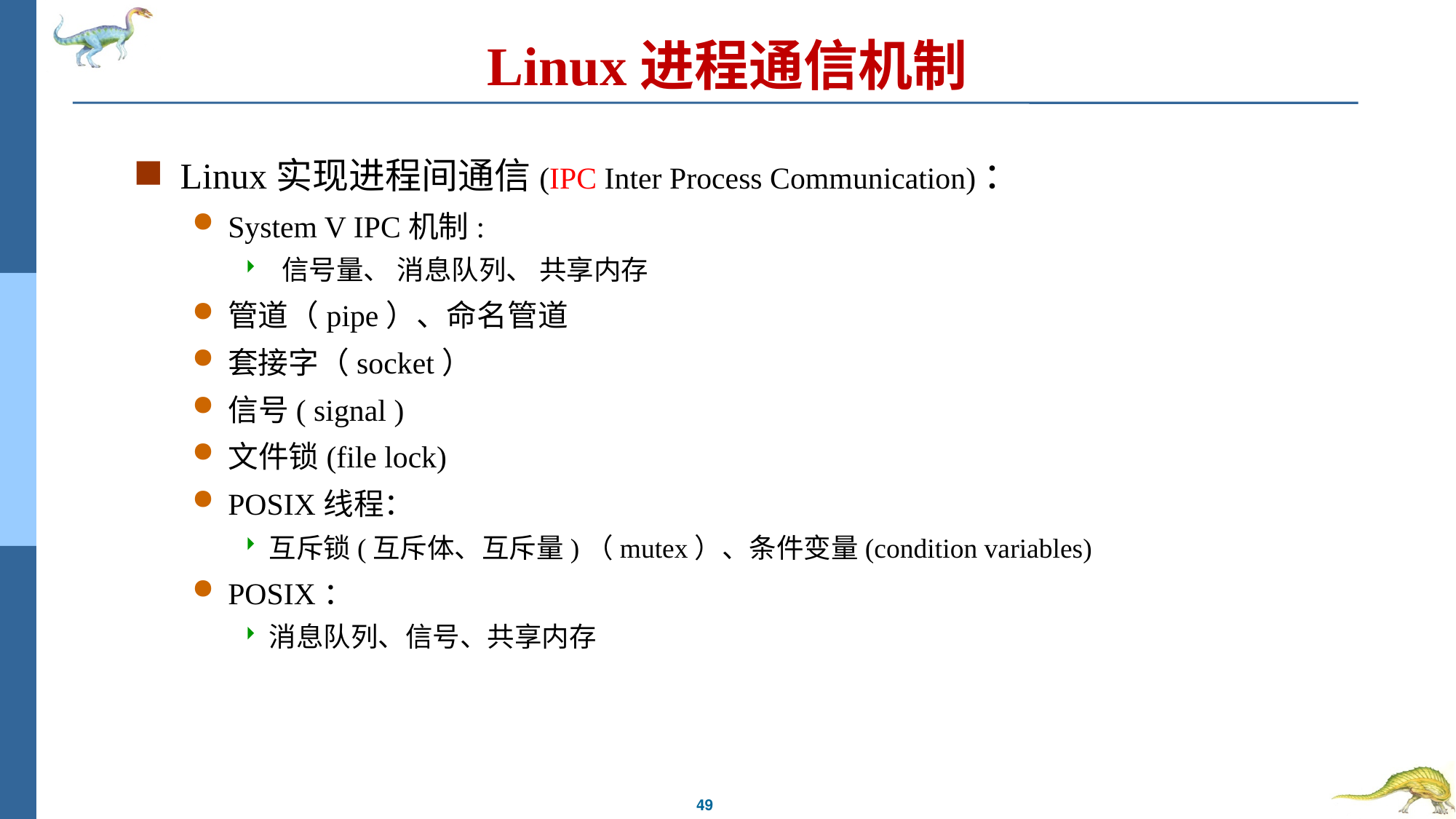

# Linux进程通信机制
Linux实现进程间通信(IPC Inter Process Communication)：
System V IPC机制:
 信号量、 消息队列、 共享内存
管道（pipe）、命名管道
套接字（socket）
信号( signal )
文件锁(file lock)
POSIX线程：
互斥锁(互斥体、互斥量)（mutex）、条件变量(condition variables)
POSIX：
消息队列、信号、共享内存